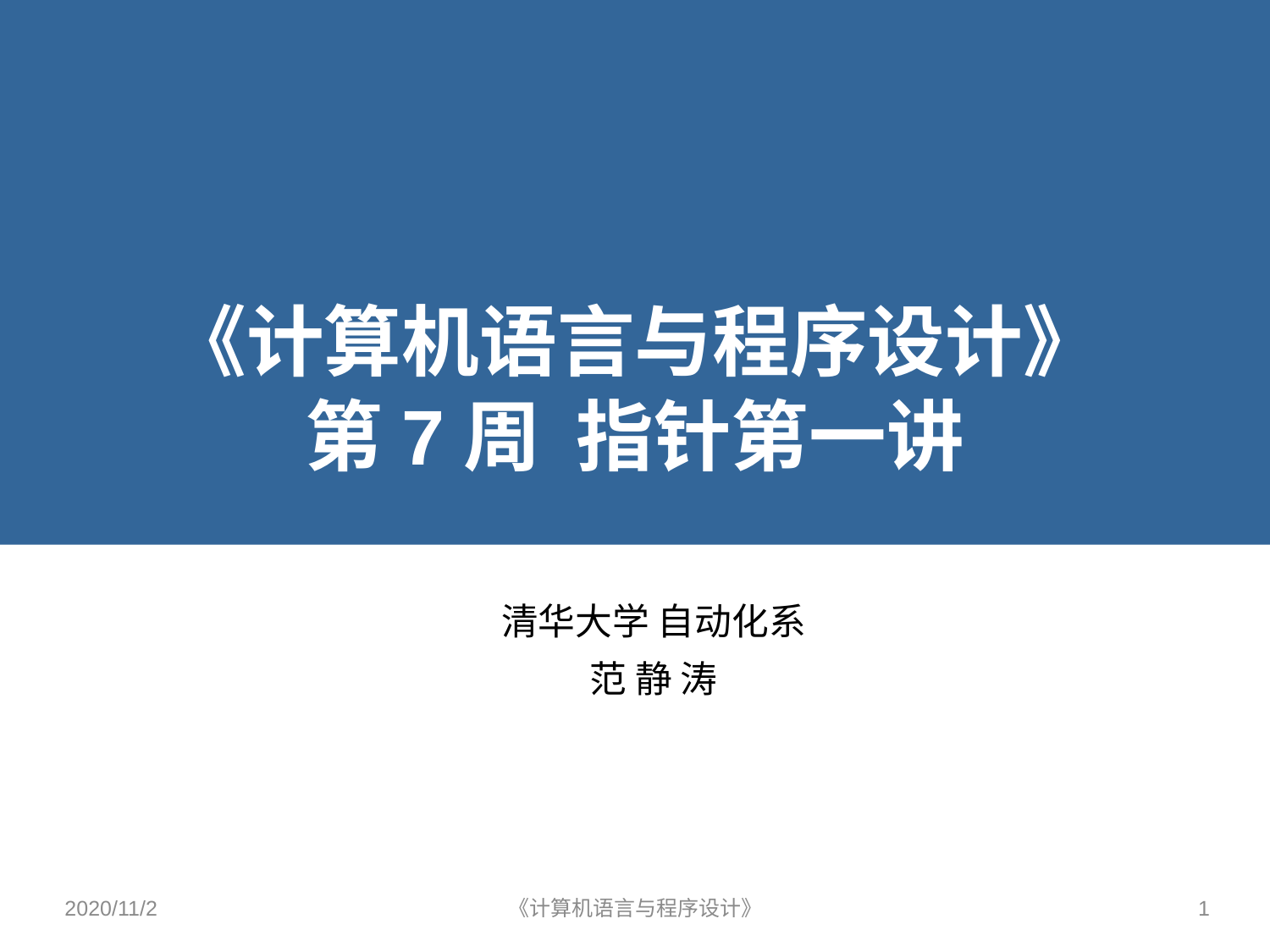

# 《计算机语言与程序设计》 第7周  指针第一讲
清华大学 自动化系
范 静 涛

2020/11/2
《计算机语言与程序设计》
1